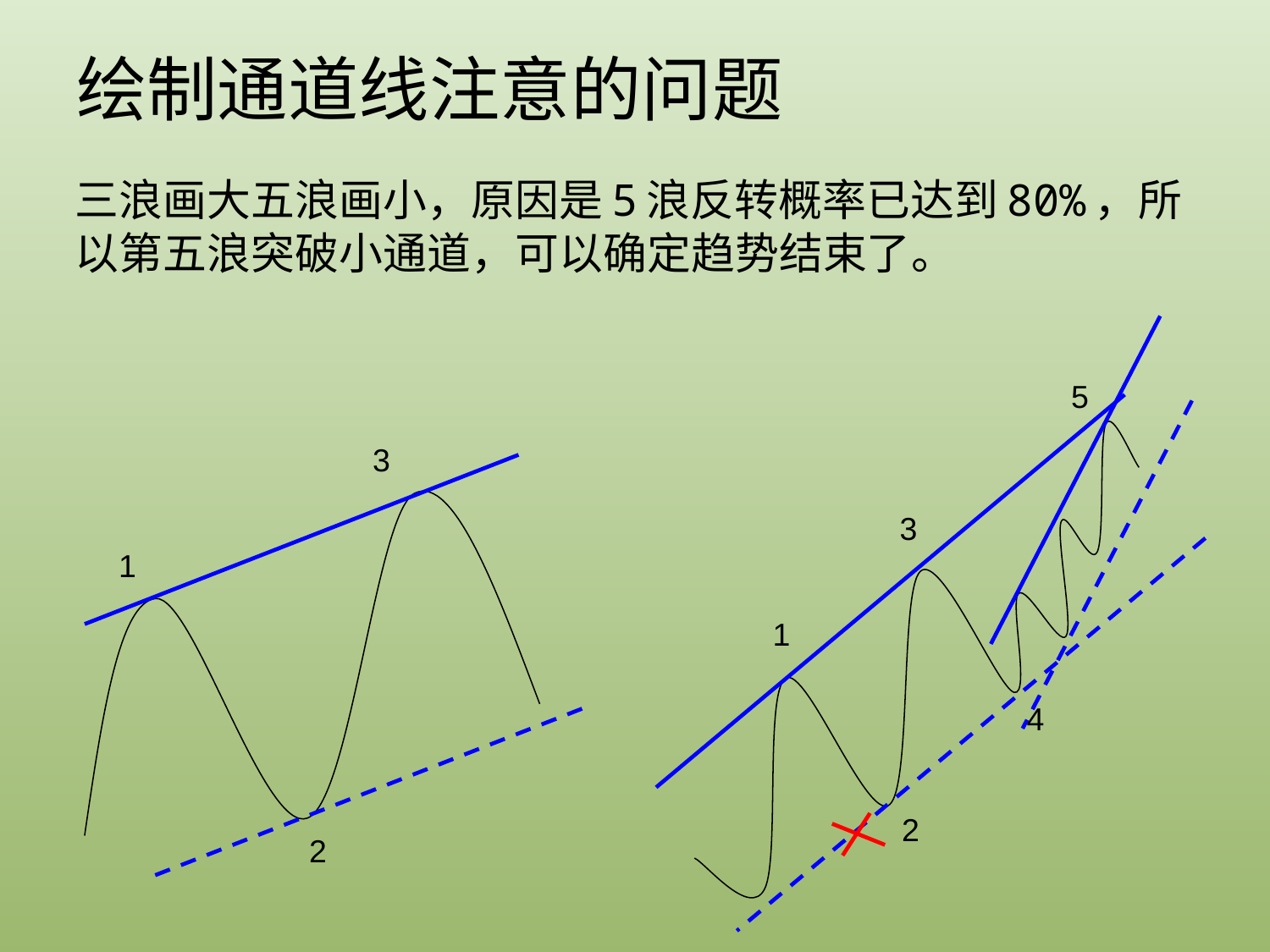

绘制通道线注意的问题
三浪画大五浪画小，原因是5浪反转概率已达到80%，所以第五浪突破小通道，可以确定趋势结束了。

5

3

3

1
1
4

2

2